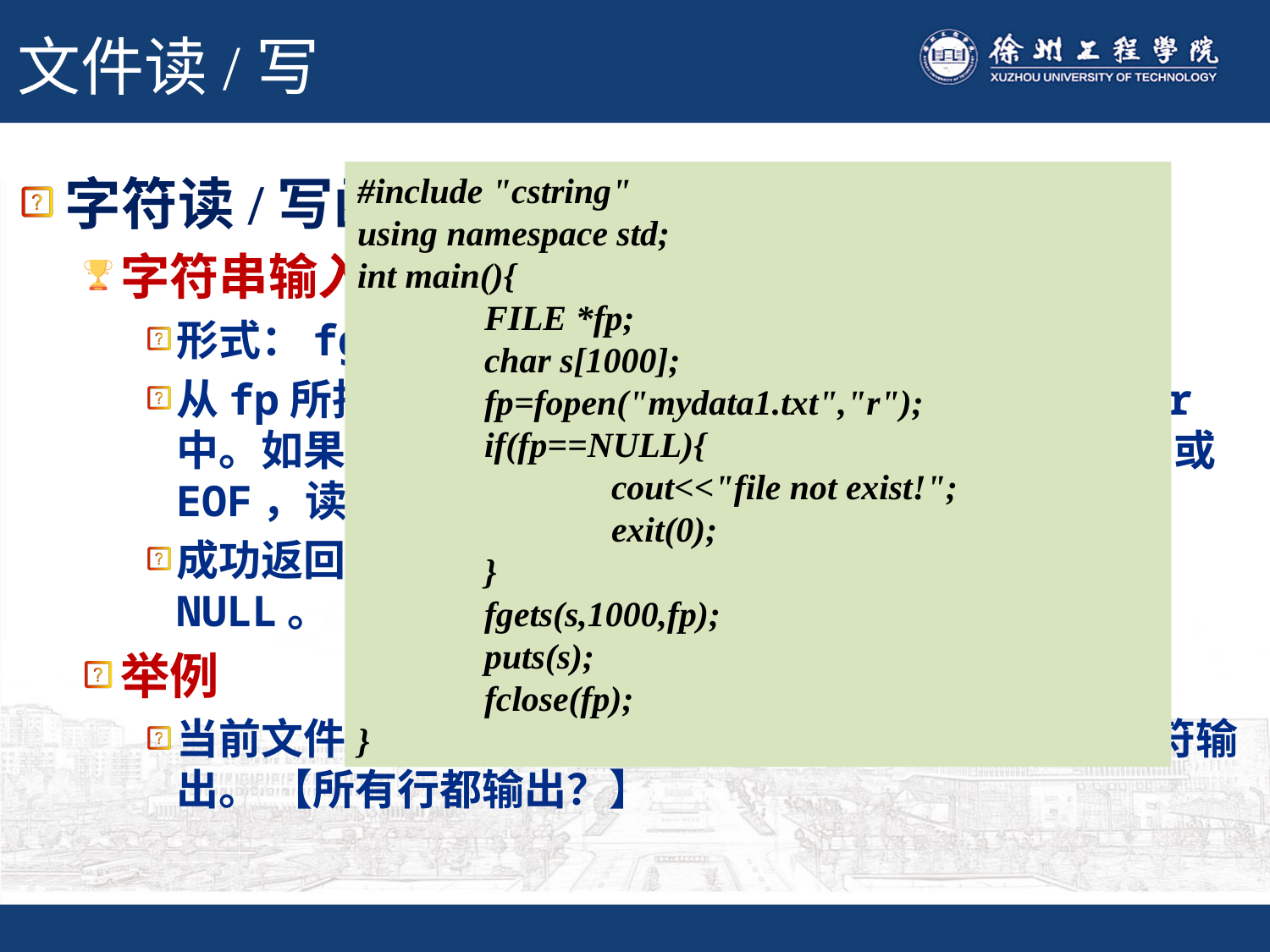

# 文件读/写
字符读/写函数
字符串输入函数fgets()
形式：fgets(str,n,fp);
从fp所指的文件中读出n-1个字符送入字符数组str中。如果在读入n-1个字符结束前遇到换行符‘\n’或EOF，读入结束。字符入结束最后加一个'\0'字符。
成功返回输入串的首地址，遇到文件结束或出错返回NULL。
举例
当前文件夹中mydata1.txt文件中的第一行所有字符输出。 【所有行都输出？】

#include "cstring"
using namespace std;
int main(){
	FILE *fp;
	char s[1000];
	fp=fopen("mydata1.txt","r");
	if(fp==NULL){
		cout<<"file not exist!";
		exit(0);
	}
	fgets(s,1000,fp);
	puts(s);
	fclose(fp);
}